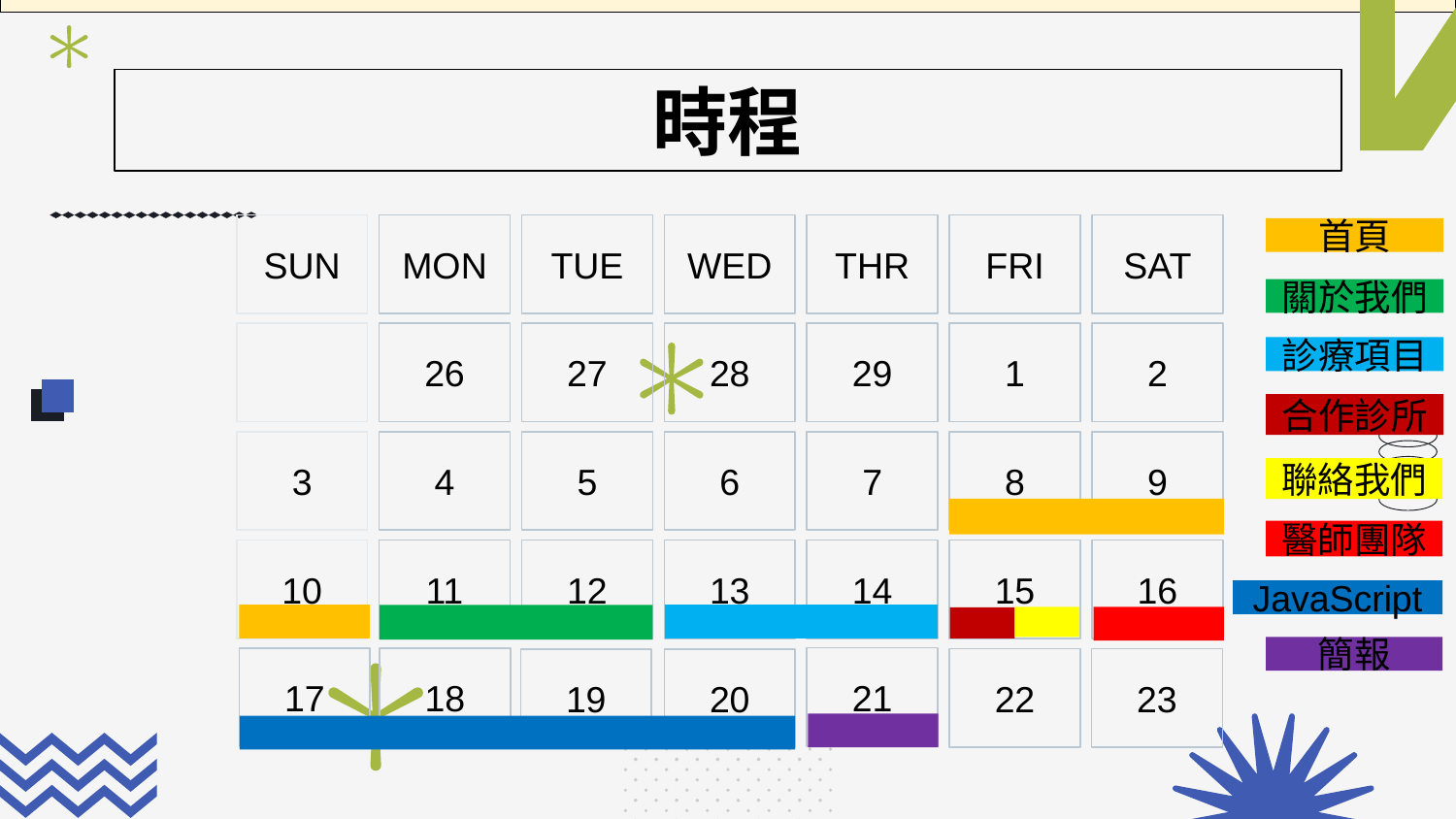

# 時程

SUN

3
10
MON
TUE
WED
THR
FRI
SAT
26
27
28
29
1
2
4
5
6
7
8
9
11
12
13
14
15
16

首頁
關於我們
診療項目

合作診所
聯絡我們
醫師團隊
JavaScript

簡報
21
17
18
23
22
20
19